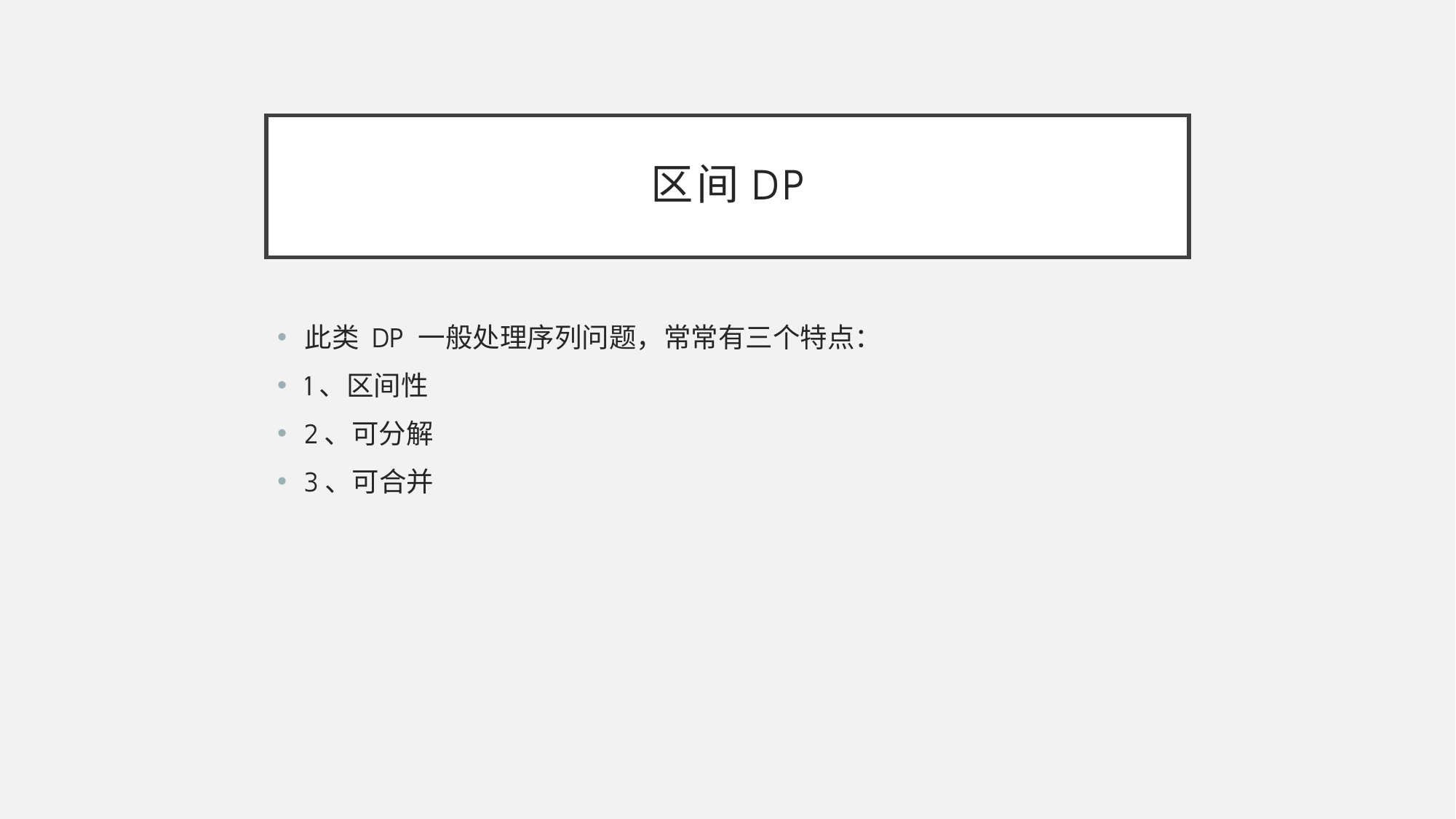

# 区间DP
此类 DP 一般处理序列问题，常常有三个特点：
1、区间性
2、可分解
3、可合并